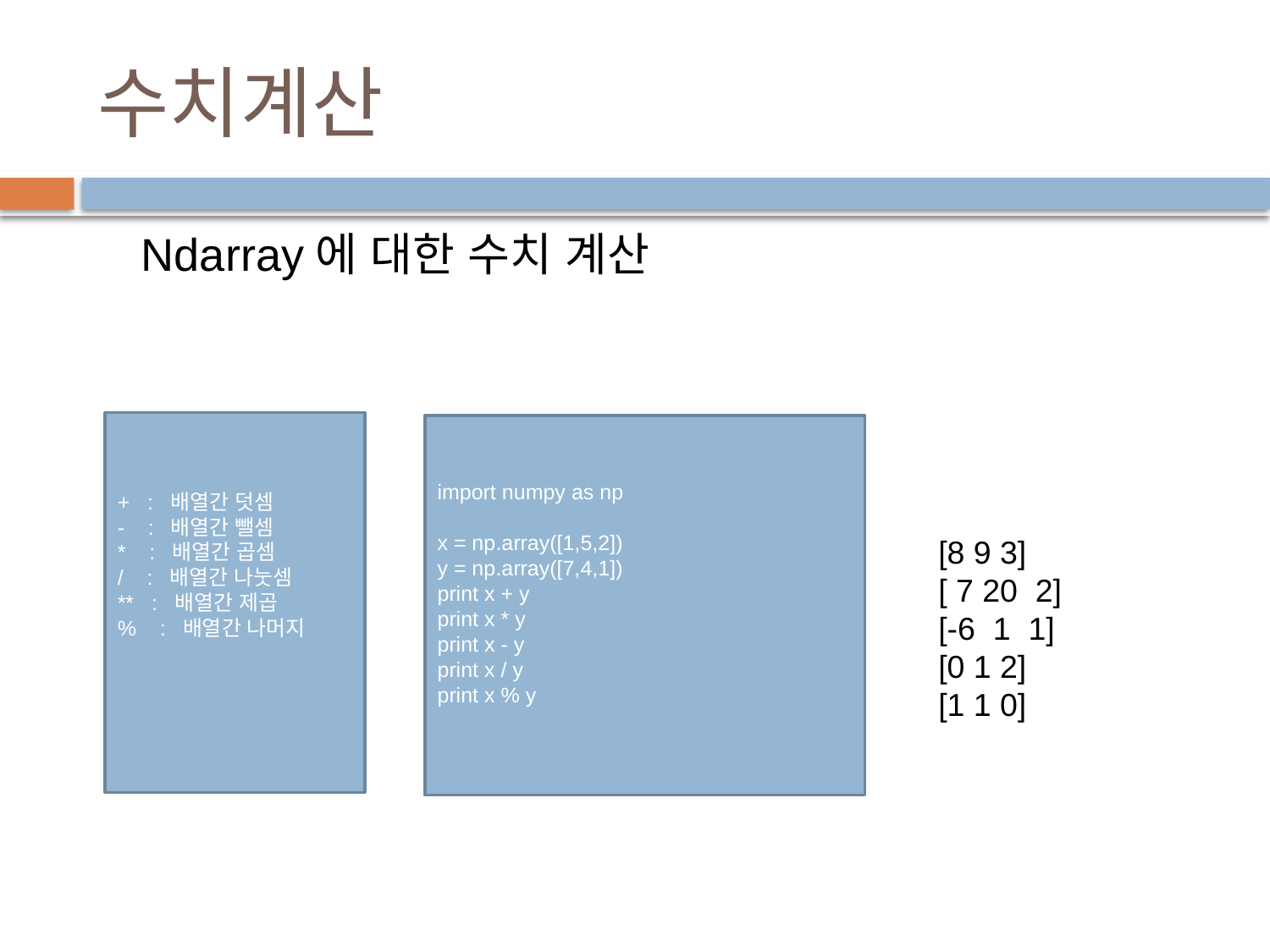

# 수치계산
Ndarray에 대한 수치 계산
+   :  배열간 덧셈
-    :  배열간 뺄셈
*    :  배열간 곱셈
/    :  배열간 나눗셈
**   :  배열간 제곱
%    :  배열간 나머지

import numpy as np

x = np.array([1,5,2])
y = np.array([7,4,1])
print x + y
print x * y
print x - y
print x / y
print x % y

[8 9 3]
[ 7 20  2]
[-6  1  1]
[0 1 2]
[1 1 0]